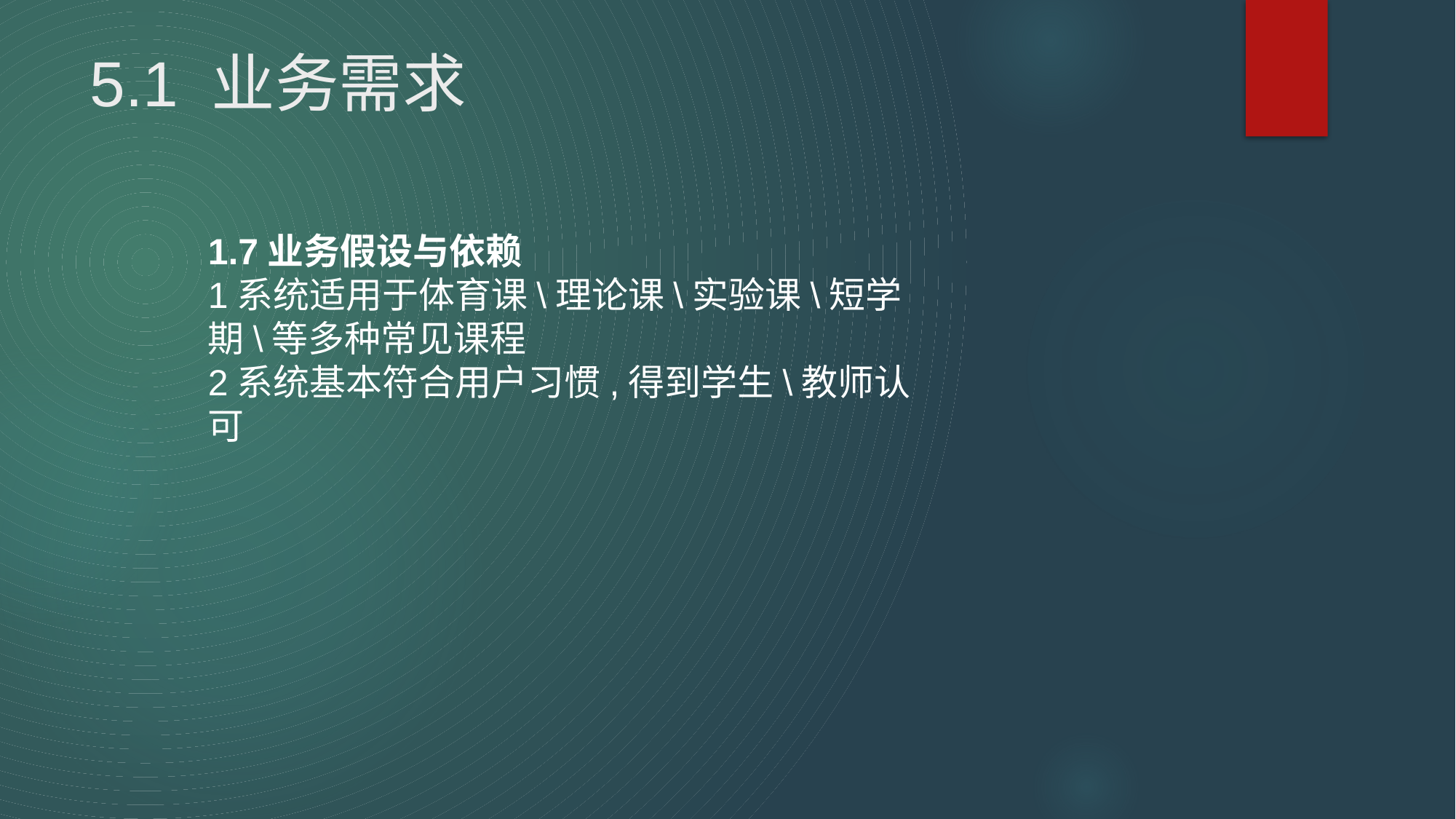

# 5.1 业务需求
1.7业务假设与依赖
1系统适用于体育课\理论课\实验课\短学期\等多种常见课程
2系统基本符合用户习惯,得到学生\教师认可